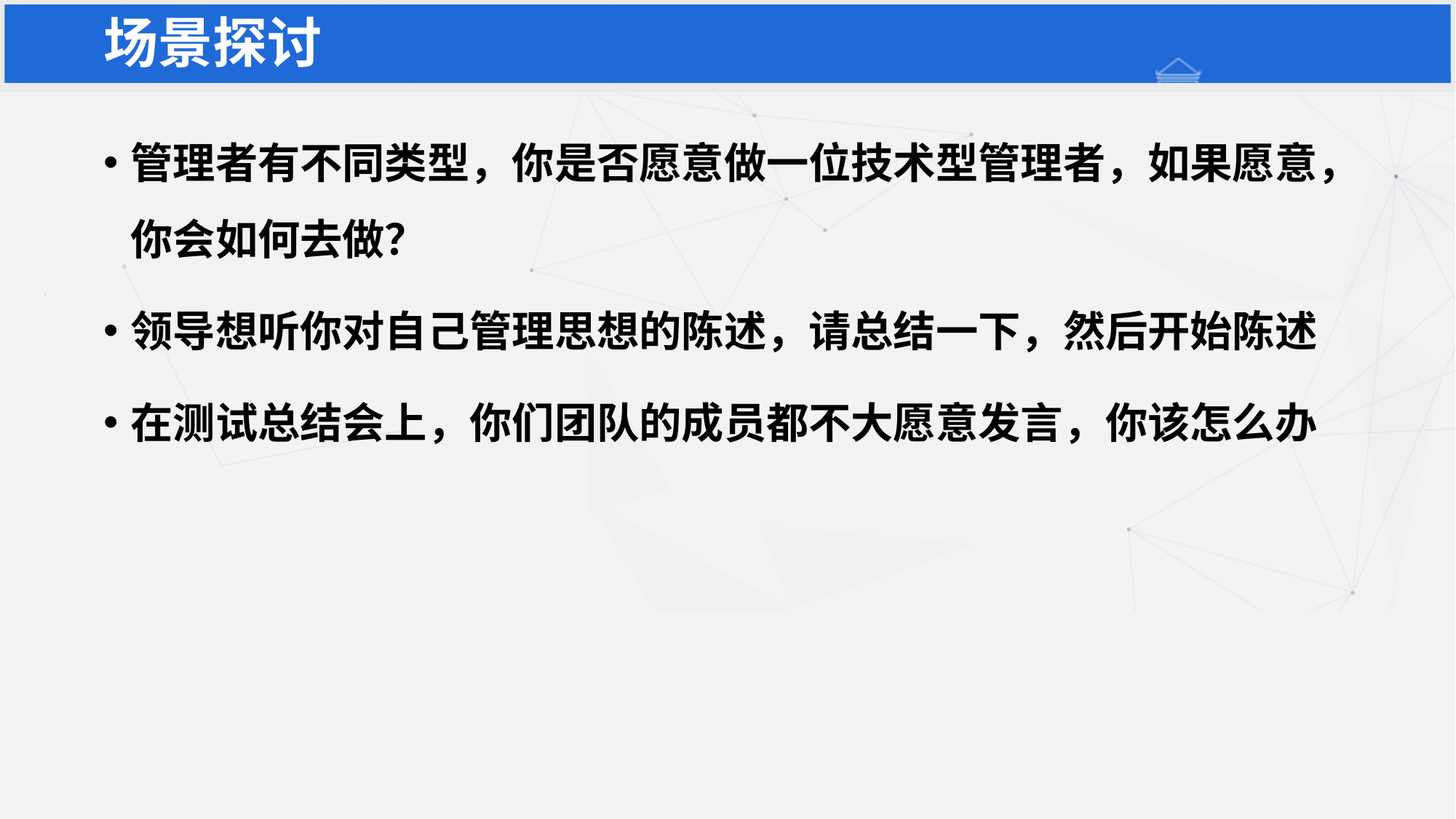

场景探讨
管理者有不同类型，你是否愿意做一位技术型管理者，如果愿意，你会如何去做？
领导想听你对自己管理思想的陈述，请总结一下，然后开始陈述
在测试总结会上，你们团队的成员都不大愿意发言，你该怎么办